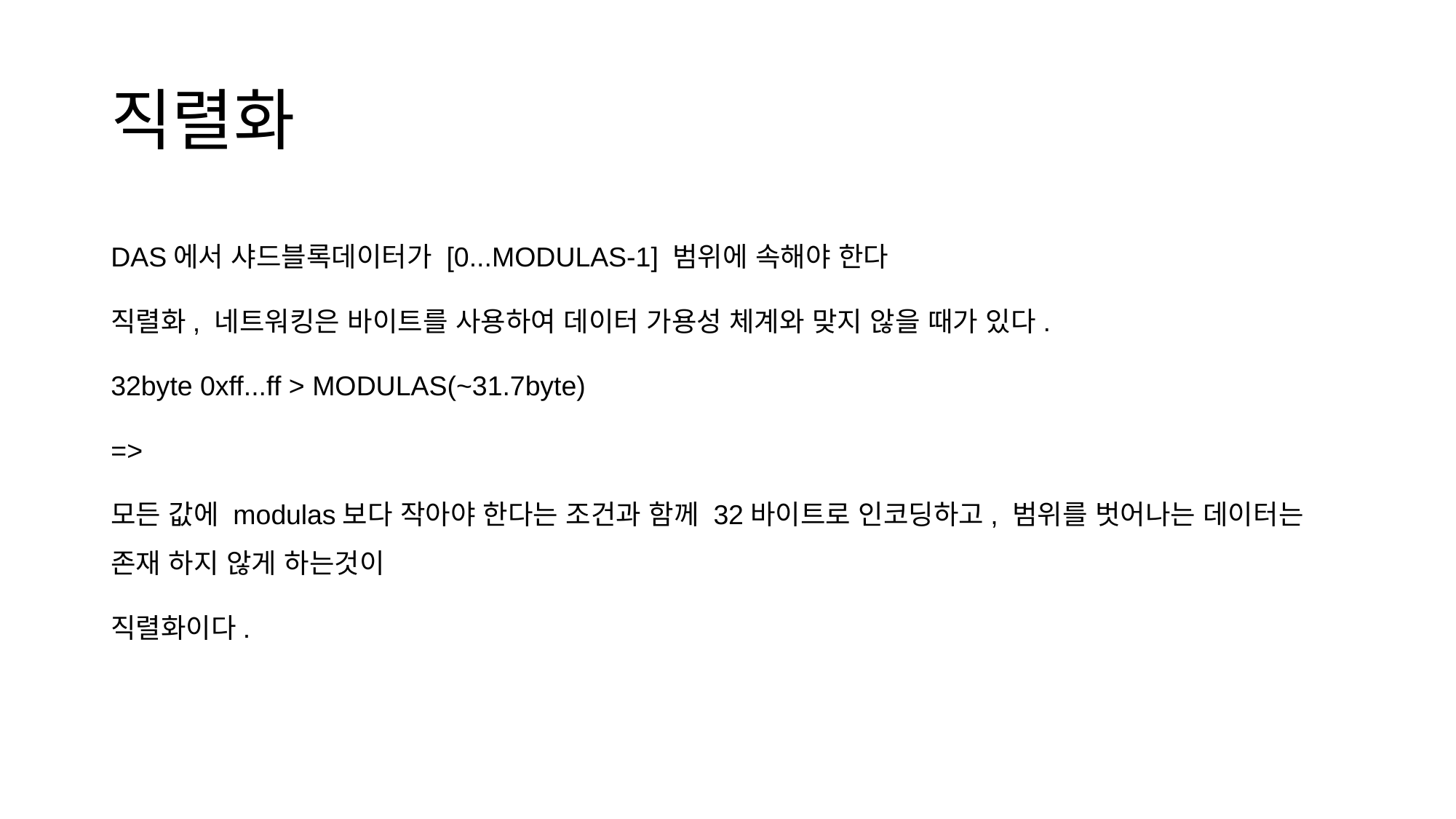

# 직렬화
DAS에서 샤드블록데이터가 [0...MODULAS-1] 범위에 속해야 한다
직렬화, 네트워킹은 바이트를 사용하여 데이터 가용성 체계와 맞지 않을 때가 있다.
32byte 0xff...ff > MODULAS(~31.7byte)
=>
모든 값에 modulas보다 작아야 한다는 조건과 함께 32바이트로 인코딩하고, 범위를 벗어나는 데이터는 존재 하지 않게 하는것이
직렬화이다.